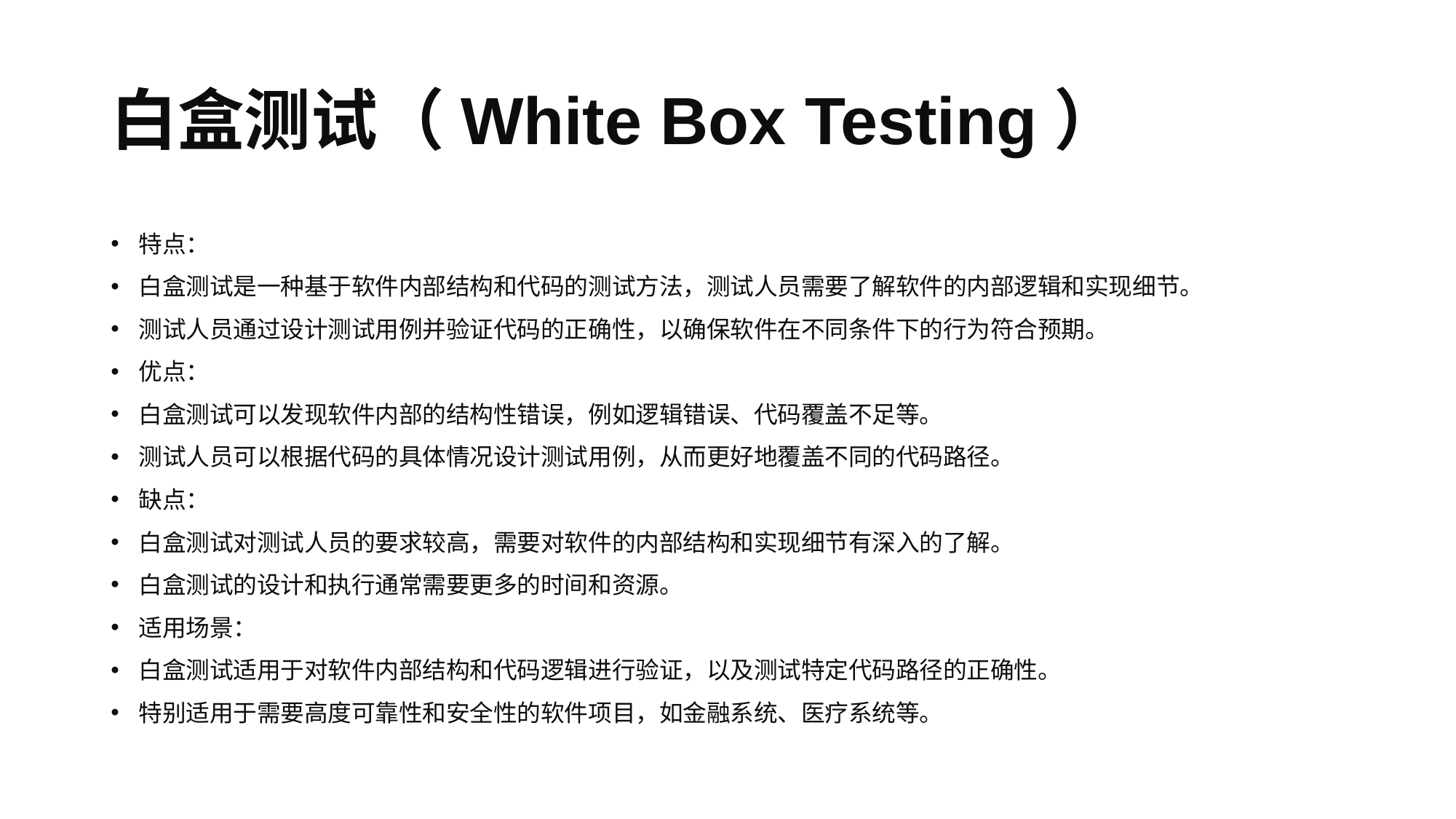

# 白盒测试（White Box Testing）
特点：
白盒测试是一种基于软件内部结构和代码的测试方法，测试人员需要了解软件的内部逻辑和实现细节。
测试人员通过设计测试用例并验证代码的正确性，以确保软件在不同条件下的行为符合预期。
优点：
白盒测试可以发现软件内部的结构性错误，例如逻辑错误、代码覆盖不足等。
测试人员可以根据代码的具体情况设计测试用例，从而更好地覆盖不同的代码路径。
缺点：
白盒测试对测试人员的要求较高，需要对软件的内部结构和实现细节有深入的了解。
白盒测试的设计和执行通常需要更多的时间和资源。
适用场景：
白盒测试适用于对软件内部结构和代码逻辑进行验证，以及测试特定代码路径的正确性。
特别适用于需要高度可靠性和安全性的软件项目，如金融系统、医疗系统等。